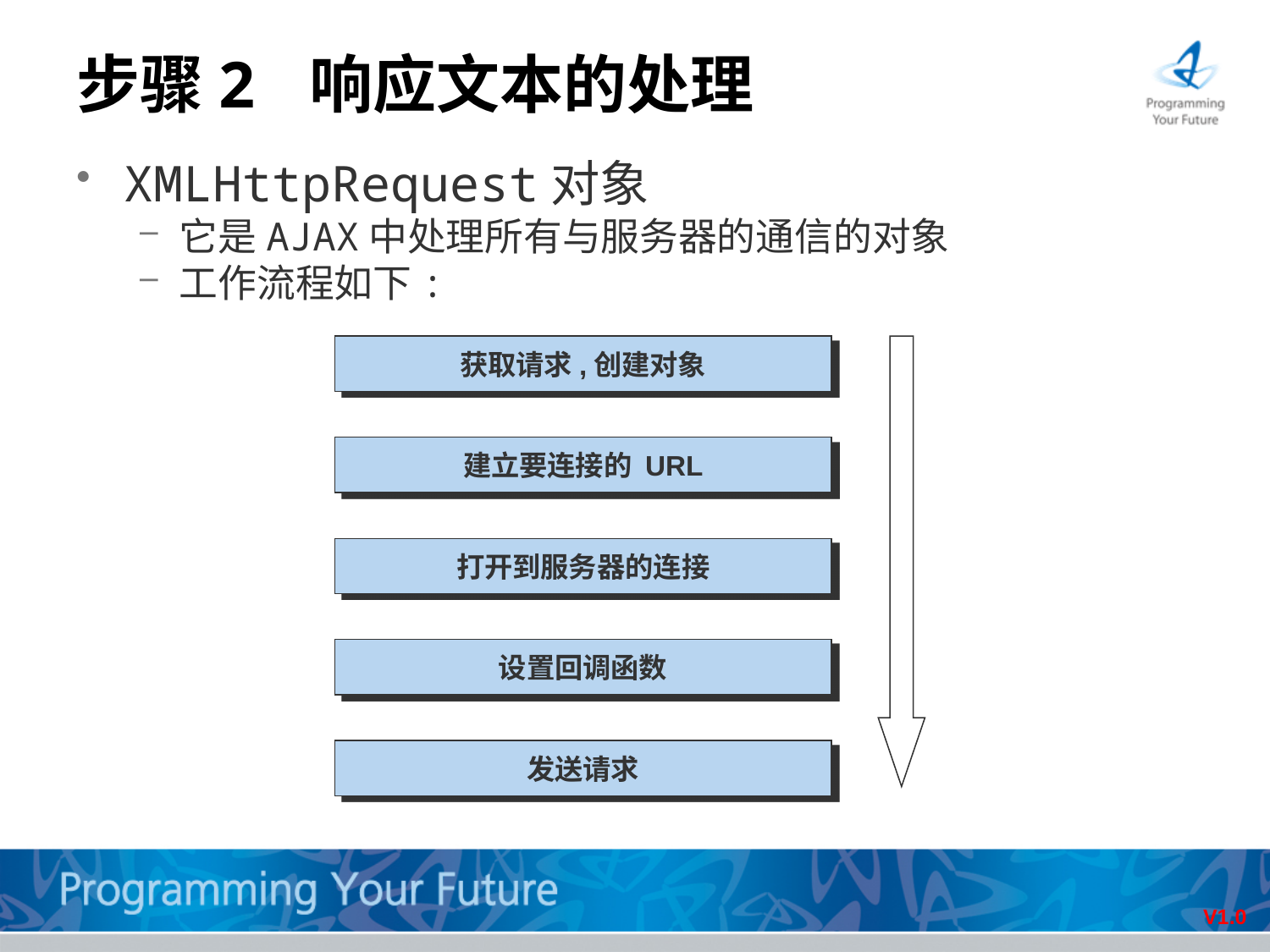

# 步骤2 响应文本的处理
XMLHttpRequest对象
它是AJAX中处理所有与服务器的通信的对象
工作流程如下:
获取请求,创建对象

建立要连接的 URL
打开到服务器的连接
设置回调函数
发送请求